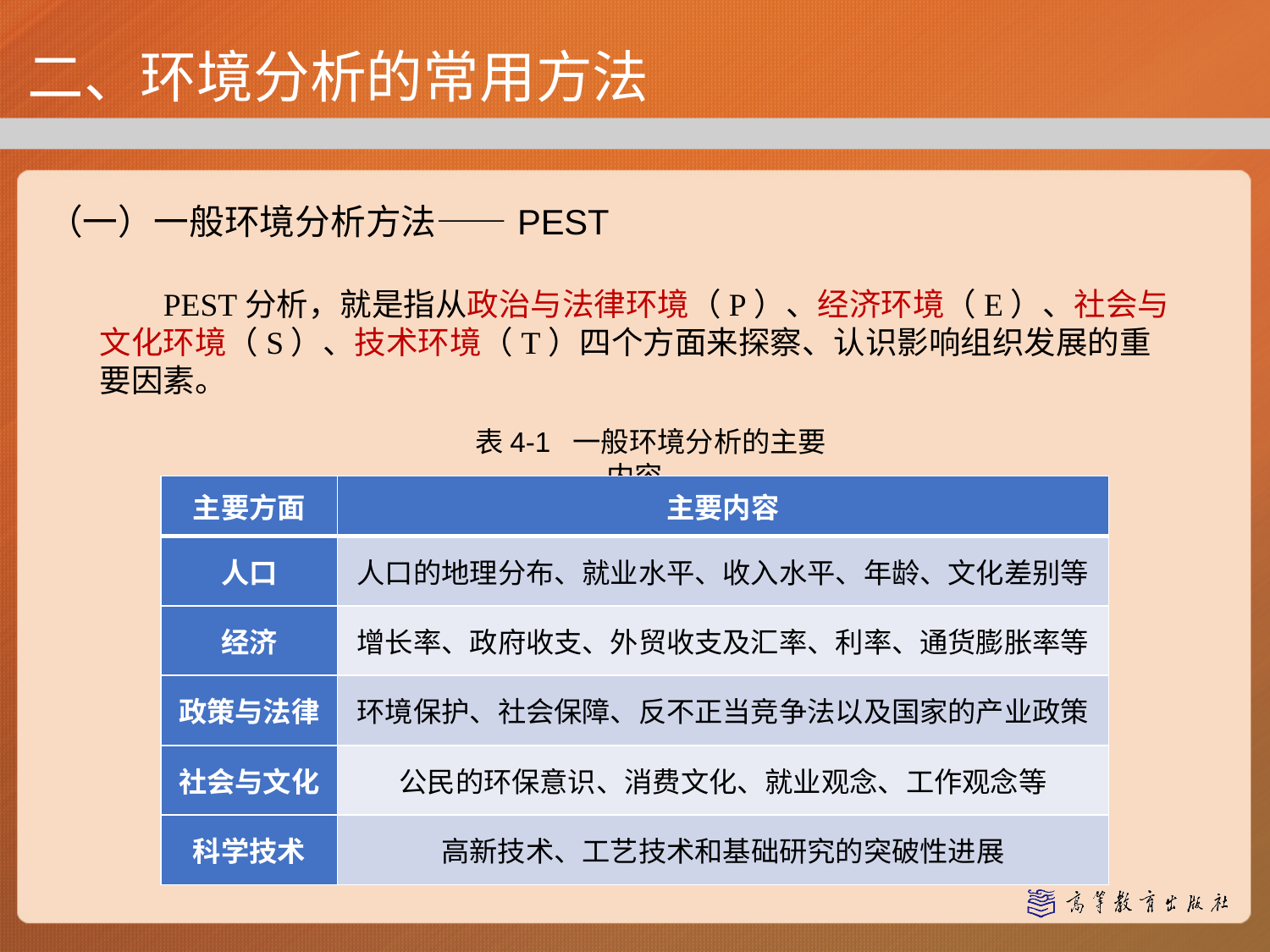

二、环境分析的常用方法
（一）一般环境分析方法——PEST

PEST分析，就是指从政治与法律环境（P）、经济环境（E）、社会与文化环境（S）、技术环境（T）四个方面来探察、认识影响组织发展的重要因素。
表4-1  一般环境分析的主要内容
| 主要方面 | 主要内容 |
| --- | --- |
| 人口 | 人口的地理分布、就业水平、收入水平、年龄、文化差别等 |
| 经济 | 增长率、政府收支、外贸收支及汇率、利率、通货膨胀率等 |
| 政策与法律 | 环境保护、社会保障、反不正当竞争法以及国家的产业政策 |
| 社会与文化 | 公民的环保意识、消费文化、就业观念、工作观念等 |
| 科学技术 | 高新技术、工艺技术和基础研究的突破性进展 |